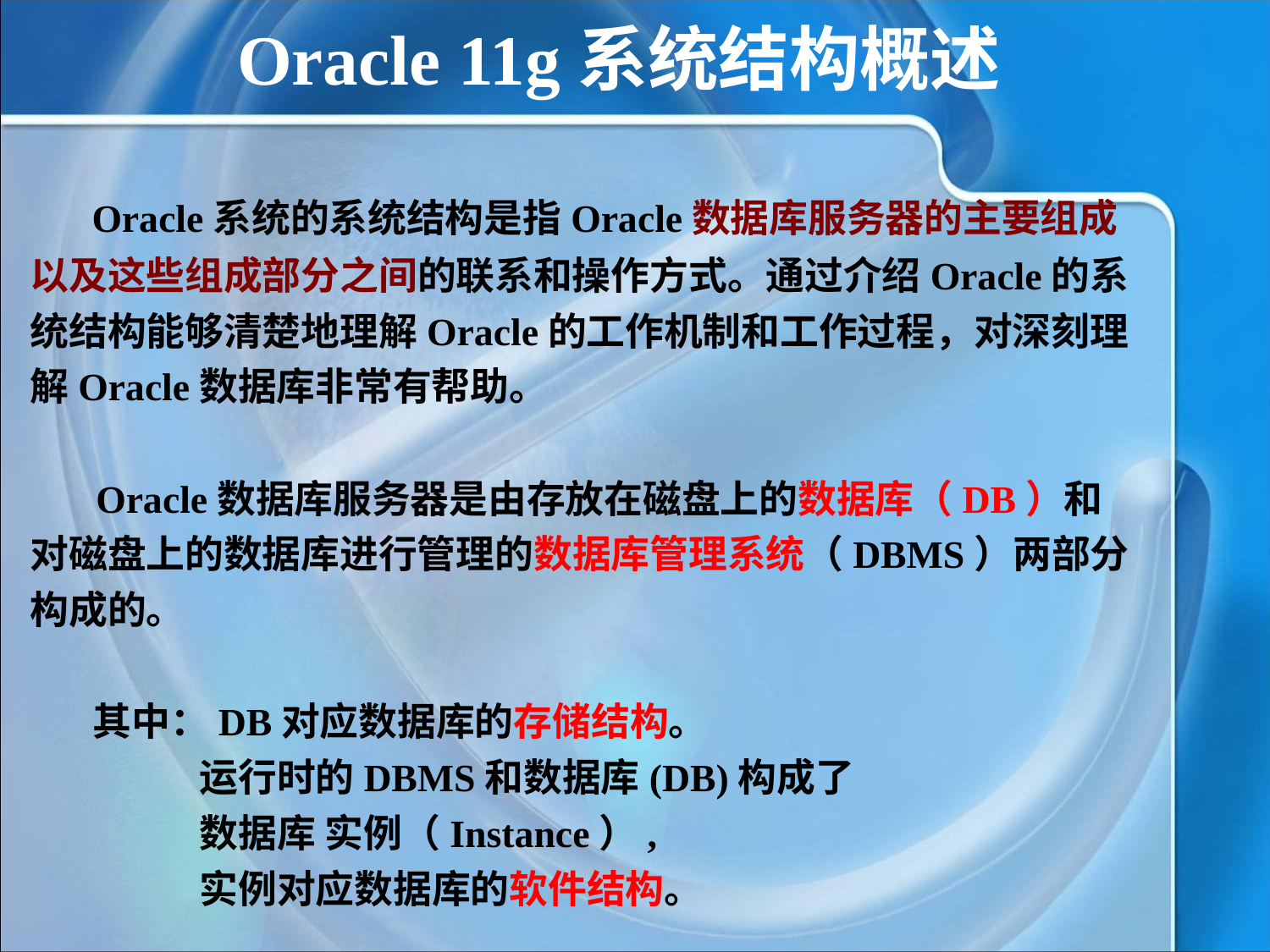

Oracle 11g系统结构概述
      Oracle系统的系统结构是指Oracle数据库服务器的主要组成以及这些组成部分之间的联系和操作方式。通过介绍Oracle的系统结构能够清楚地理解Oracle的工作机制和工作过程，对深刻理解Oracle数据库非常有帮助。

　  Oracle数据库服务器是由存放在磁盘上的数据库（DB）和对磁盘上的数据库进行管理的数据库管理系统（DBMS）两部分构成的。

      其中：DB对应数据库的存储结构。
                  运行时的DBMS和数据库(DB)构成了
                  数据库 实例（Instance）,
                  实例对应数据库的软件结构。

2